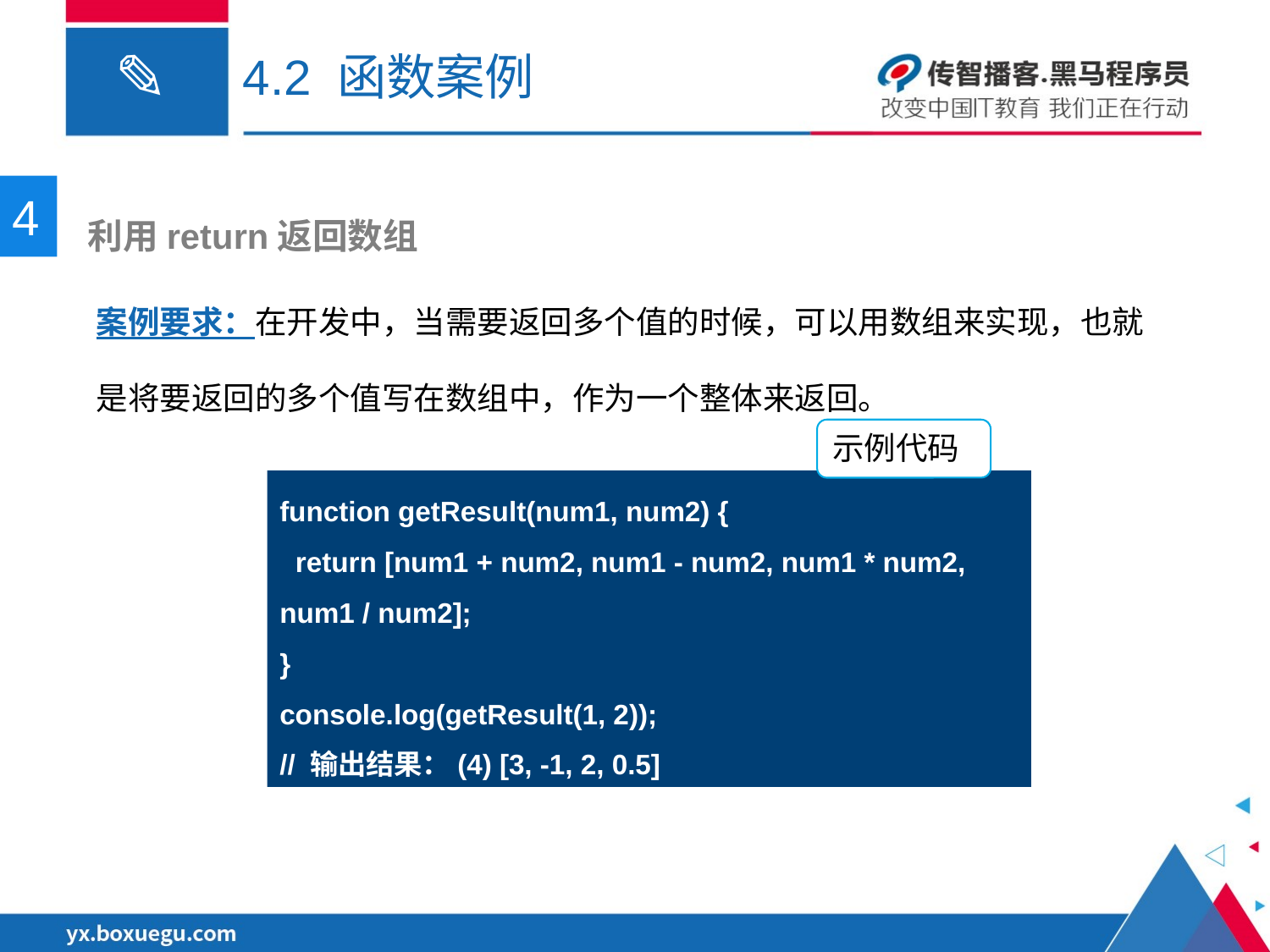

# 4.2 函数案例

4
  利用return返回数组
案例要求：在开发中，当需要返回多个值的时候，可以用数组来实现，也就是将要返回的多个值写在数组中，作为一个整体来返回。
示例代码
function getResult(num1, num2) {
  return [num1 + num2, num1 - num2, num1 * num2, num1 / num2];
}
console.log(getResult(1, 2));
// 输出结果：(4) [3, -1, 2, 0.5]